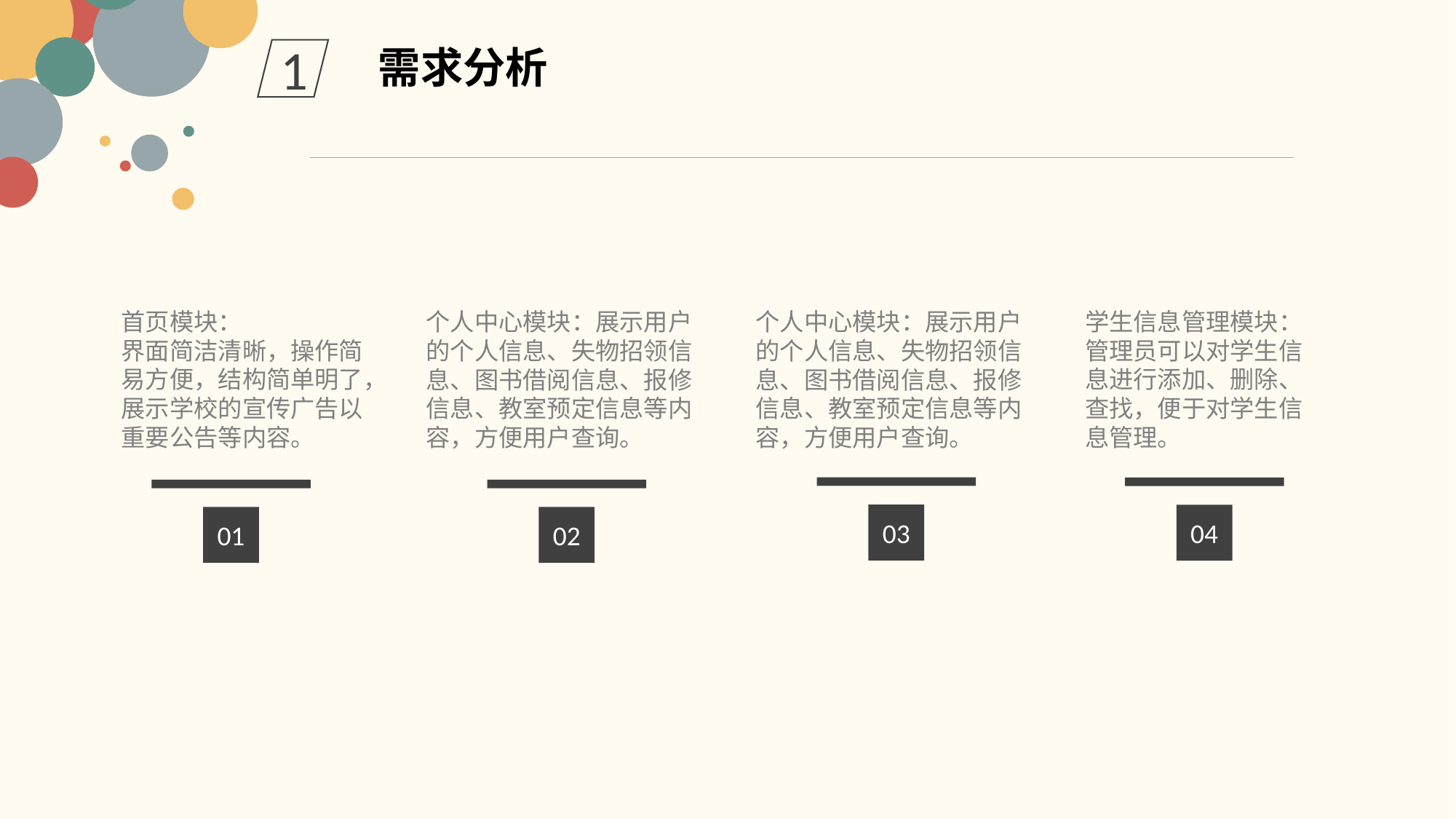

需求分析
1
首页模块：
界面简洁清晰，操作简易方便，结构简单明了，展示学校的宣传广告以重要公告等内容。

个人中心模块：展示用户的个人信息、失物招领信息、图书借阅信息、报修信息、教室预定信息等内容，方便用户查询。

个人中心模块：展示用户的个人信息、失物招领信息、图书借阅信息、报修信息、教室预定信息等内容，方便用户查询。

学生信息管理模块：管理员可以对学生信息进行添加、删除、查找，便于对学生信息管理。

03
04
01
02